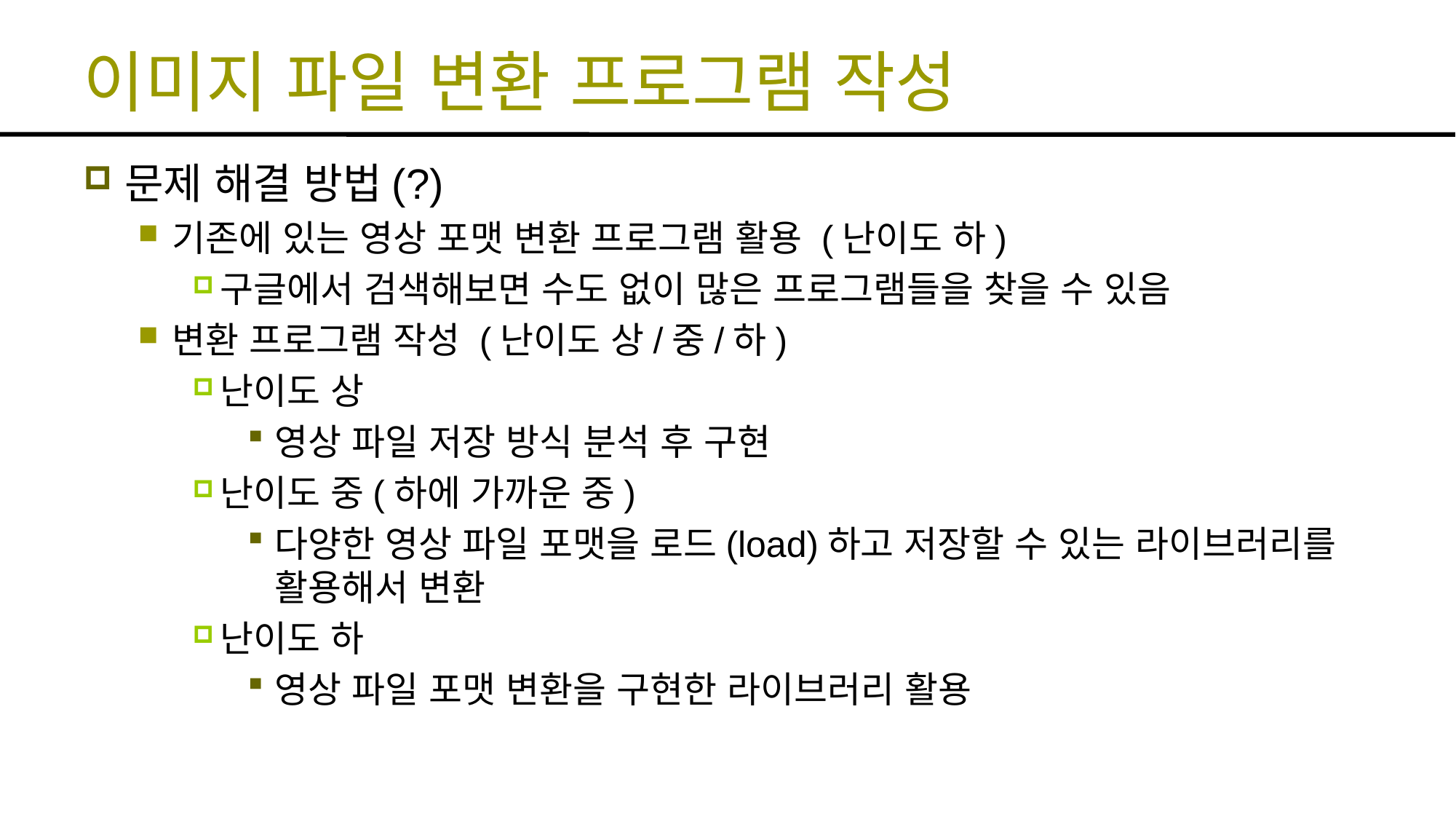

# 이미지 파일 변환 프로그램 작성
문제 해결 방법(?)
기존에 있는 영상 포맷 변환 프로그램 활용 (난이도 하)
구글에서 검색해보면 수도 없이 많은 프로그램들을 찾을 수 있음
변환 프로그램 작성 (난이도 상/중/하)
난이도 상
영상 파일 저장 방식 분석 후 구현
난이도 중(하에 가까운 중)
다양한 영상 파일 포맷을 로드(load)하고 저장할 수 있는 라이브러리를 활용해서 변환
난이도 하
영상 파일 포맷 변환을 구현한 라이브러리 활용